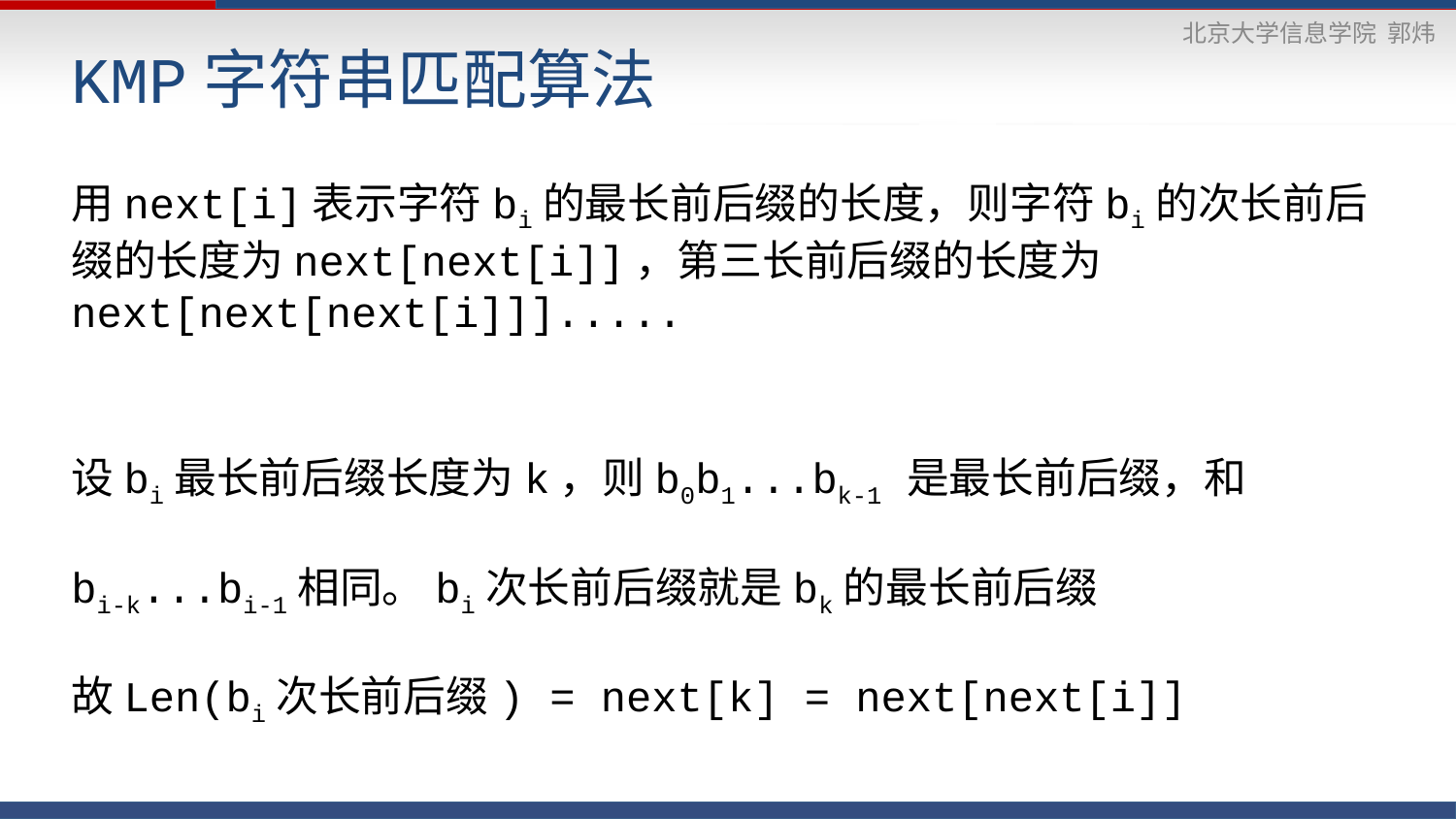

# KMP字符串匹配算法
用next[i]表示字符bi的最长前后缀的长度，则字符bi的次长前后缀的长度为next[next[i]]，第三长前后缀的长度为
next[next[next[i]]].....

设bi最长前后缀长度为k，则b0b1...bk-1 是最长前后缀，和

bi-k...bi-1相同。bi次长前后缀就是bk的最长前后缀

故Len(bi次长前后缀) = next[k] = next[next[i]]